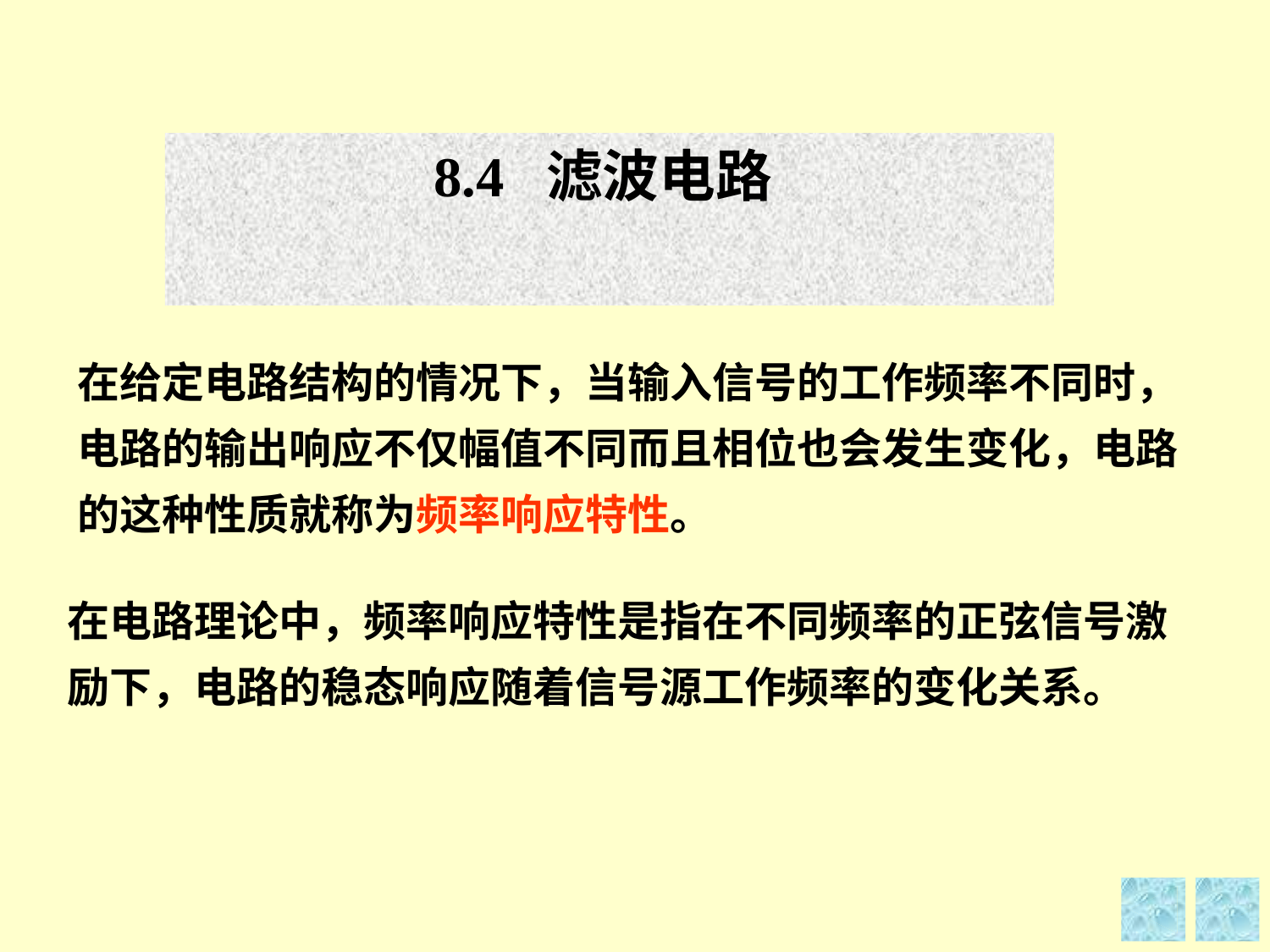

# 8.4  滤波电路
在给定电路结构的情况下，当输入信号的工作频率不同时，电路的输出响应不仅幅值不同而且相位也会发生变化，电路的这种性质就称为频率响应特性。
在电路理论中，频率响应特性是指在不同频率的正弦信号激励下，电路的稳态响应随着信号源工作频率的变化关系。